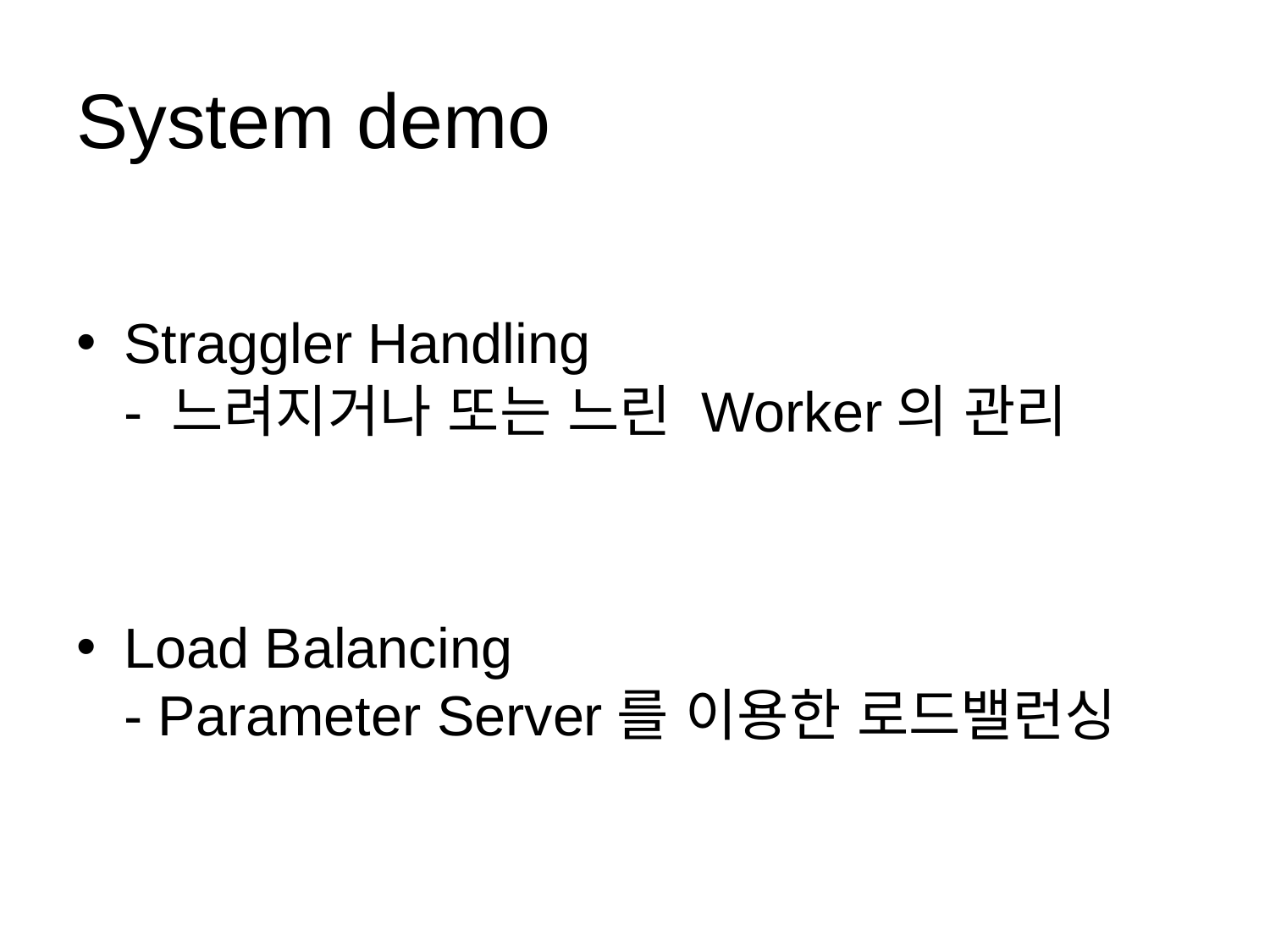

# System demo

Straggler Handling
- 느려지거나 또는 느린 Worker의 관리

Load Balancing
- Parameter Server를 이용한 로드밸런싱